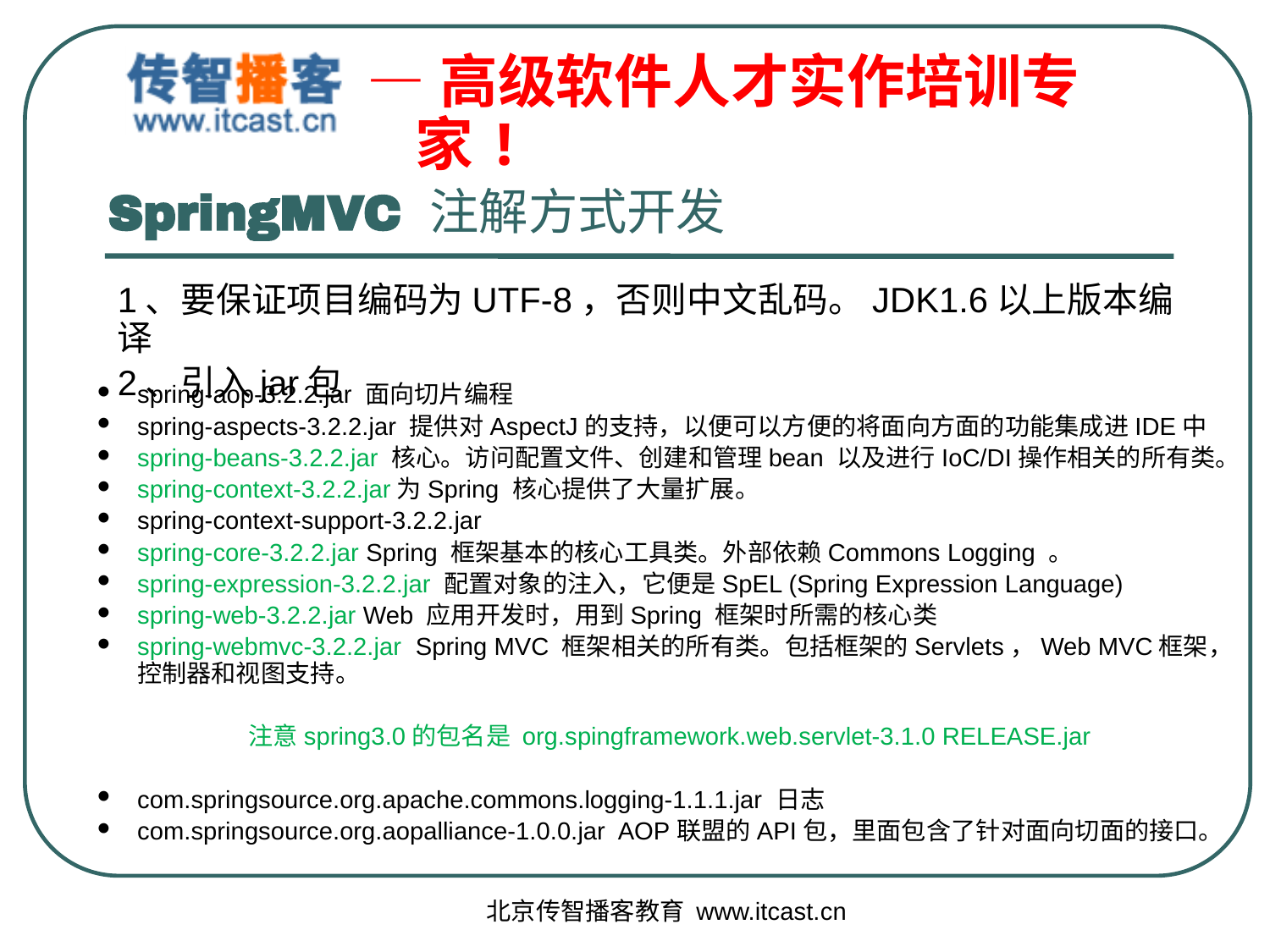

# SpringMVC 注解方式开发
1、要保证项目编码为UTF-8，否则中文乱码。JDK1.6以上版本编译
2、引入jar包
spring-aop-3.2.2.jar 面向切片编程
spring-aspects-3.2.2.jar 提供对AspectJ的支持，以便可以方便的将面向方面的功能集成进IDE中
spring-beans-3.2.2.jar 核心。访问配置文件、创建和管理bean 以及进行IoC/DI操作相关的所有类。
spring-context-3.2.2.jar为Spring 核心提供了大量扩展。
spring-context-support-3.2.2.jar
spring-core-3.2.2.jar Spring 框架基本的核心工具类。外部依赖Commons Logging 。
spring-expression-3.2.2.jar 配置对象的注入，它便是SpEL (Spring Expression Language)
spring-web-3.2.2.jar Web 应用开发时，用到Spring 框架时所需的核心类
spring-webmvc-3.2.2.jar  Spring MVC 框架相关的所有类。包括框架的Servlets，Web MVC框架，控制器和视图支持。

注意spring3.0的包名是 org.spingframework.web.servlet-3.1.0 RELEASE.jar

com.springsource.org.apache.commons.logging-1.1.1.jar 日志
com.springsource.org.aopalliance-1.0.0.jar  AOP联盟的API包，里面包含了针对面向切面的接口。
北京传智播客教育 www.itcast.cn